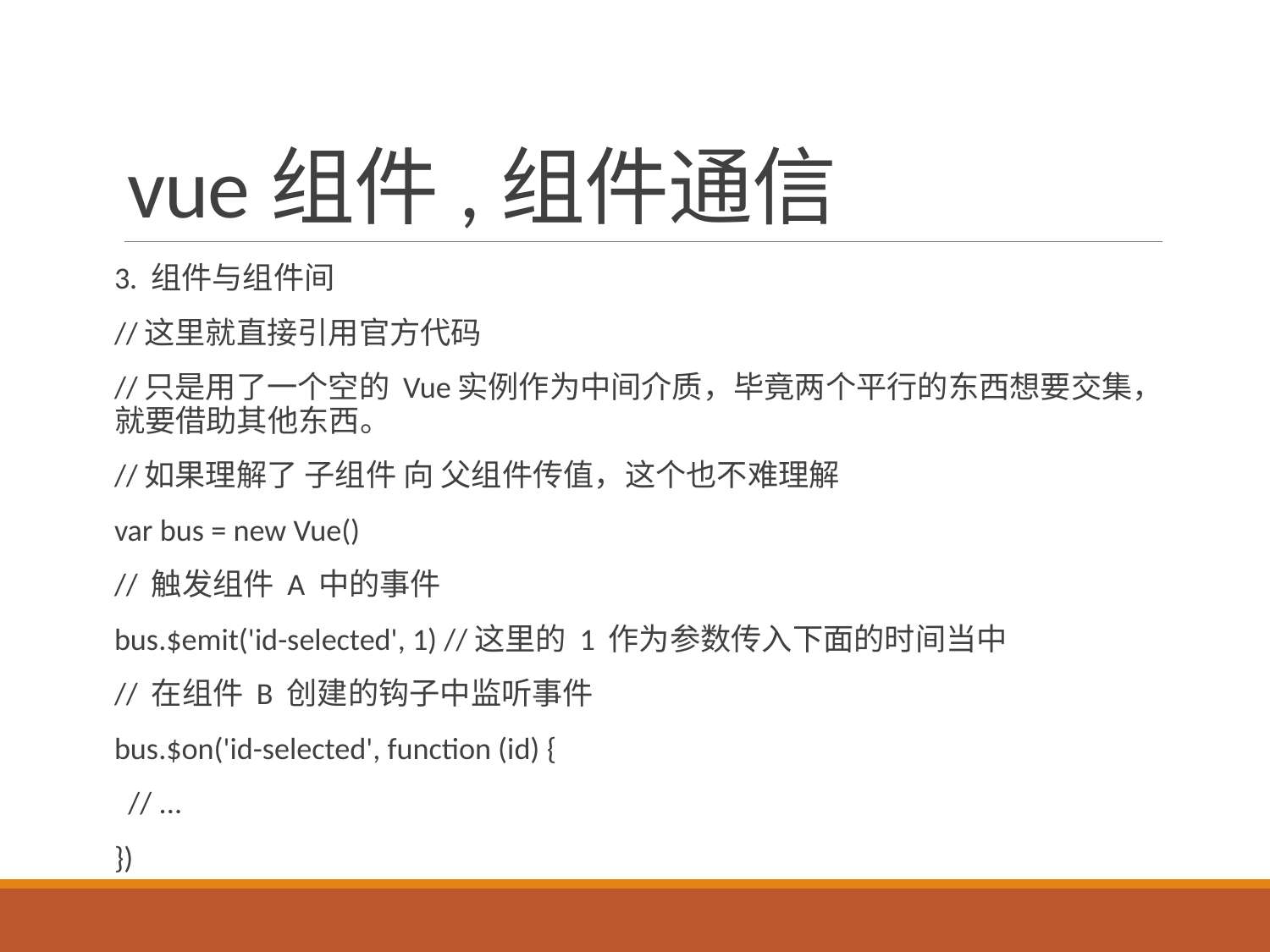

# vue组件,组件通信
3. 组件与组件间
//这里就直接引用官方代码
//只是用了一个空的 Vue实例作为中间介质，毕竟两个平行的东西想要交集，就要借助其他东西。
//如果理解了 子组件 向 父组件传值，这个也不难理解
var bus = new Vue()
// 触发组件 A 中的事件
bus.$emit('id-selected', 1) //这里的 1 作为参数传入下面的时间当中
// 在组件 B 创建的钩子中监听事件
bus.$on('id-selected', function (id) {
  // ...
})